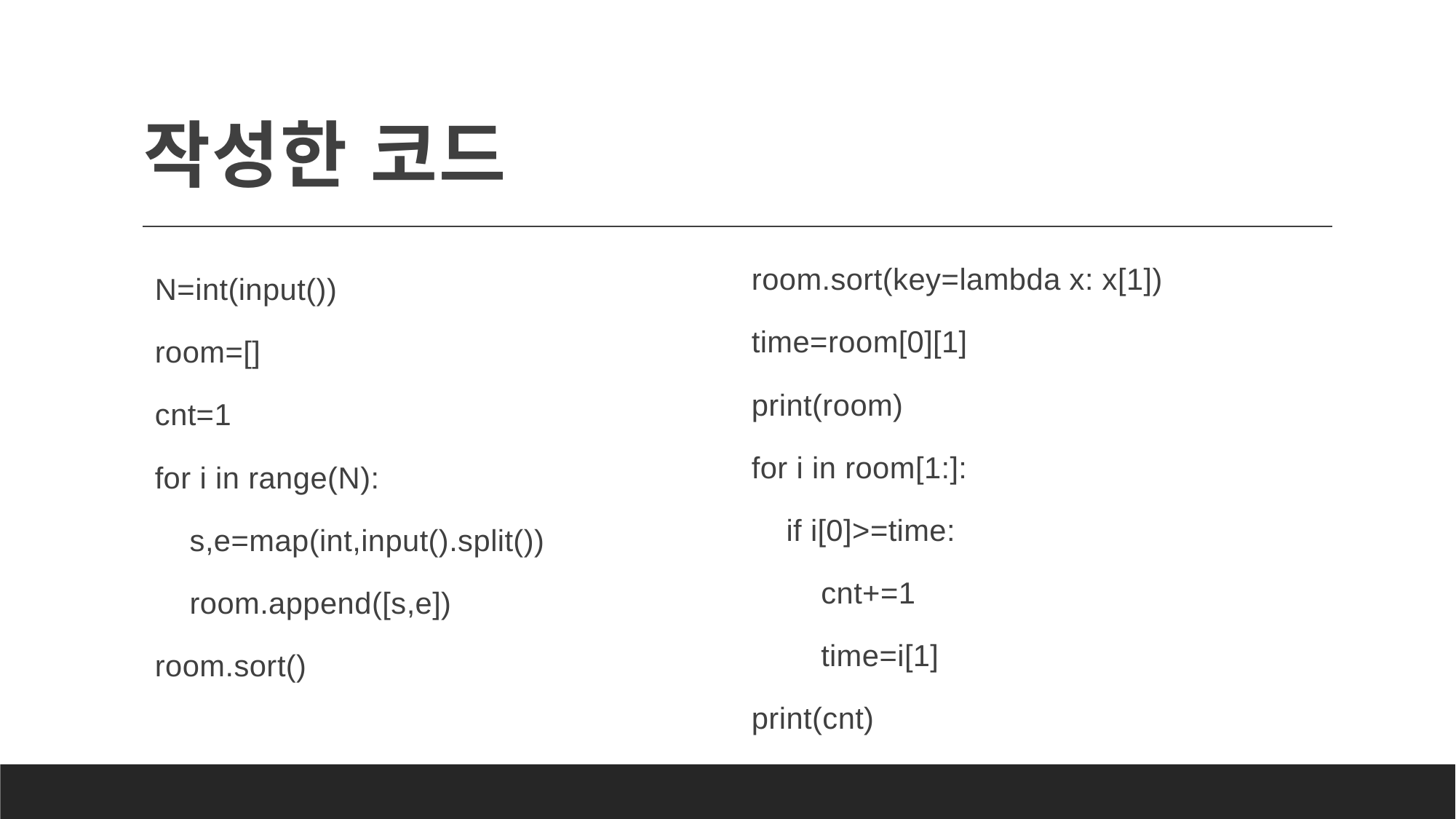

# 작성한 코드
room.sort(key=lambda x: x[1])
time=room[0][1]
print(room)
for i in room[1:]:
    if i[0]>=time:
        cnt+=1
        time=i[1]
print(cnt)

N=int(input())
room=[]
cnt=1
for i in range(N):
    s,e=map(int,input().split())
    room.append([s,e])
room.sort()